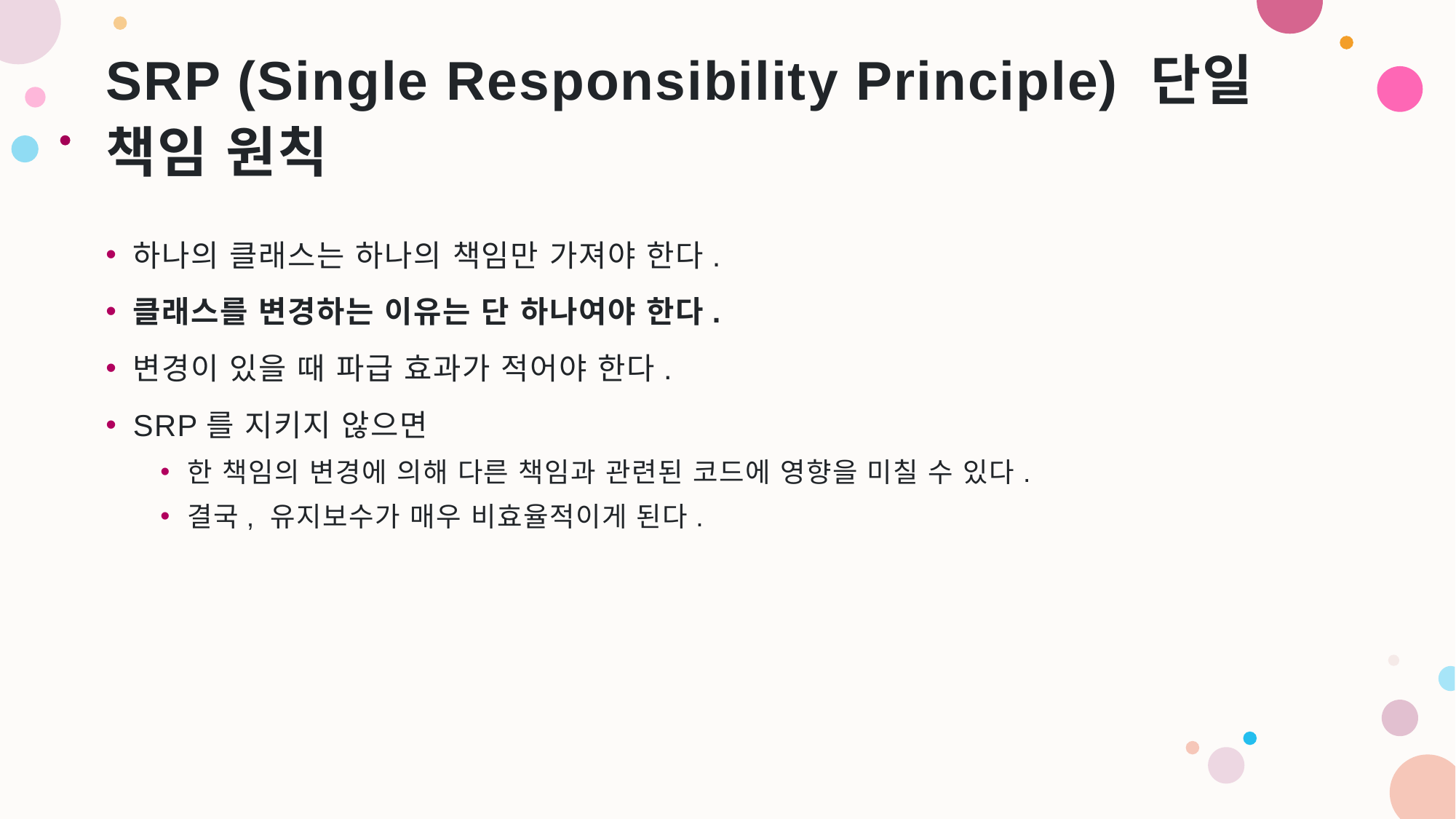

# SRP (Single Responsibility Principle) 단일 책임 원칙
하나의 클래스는 하나의 책임만 가져야 한다.
클래스를 변경하는 이유는 단 하나여야 한다.
변경이 있을 때 파급 효과가 적어야 한다.
SRP를 지키지 않으면
한 책임의 변경에 의해 다른 책임과 관련된 코드에 영향을 미칠 수 있다.
결국, 유지보수가 매우 비효율적이게 된다.